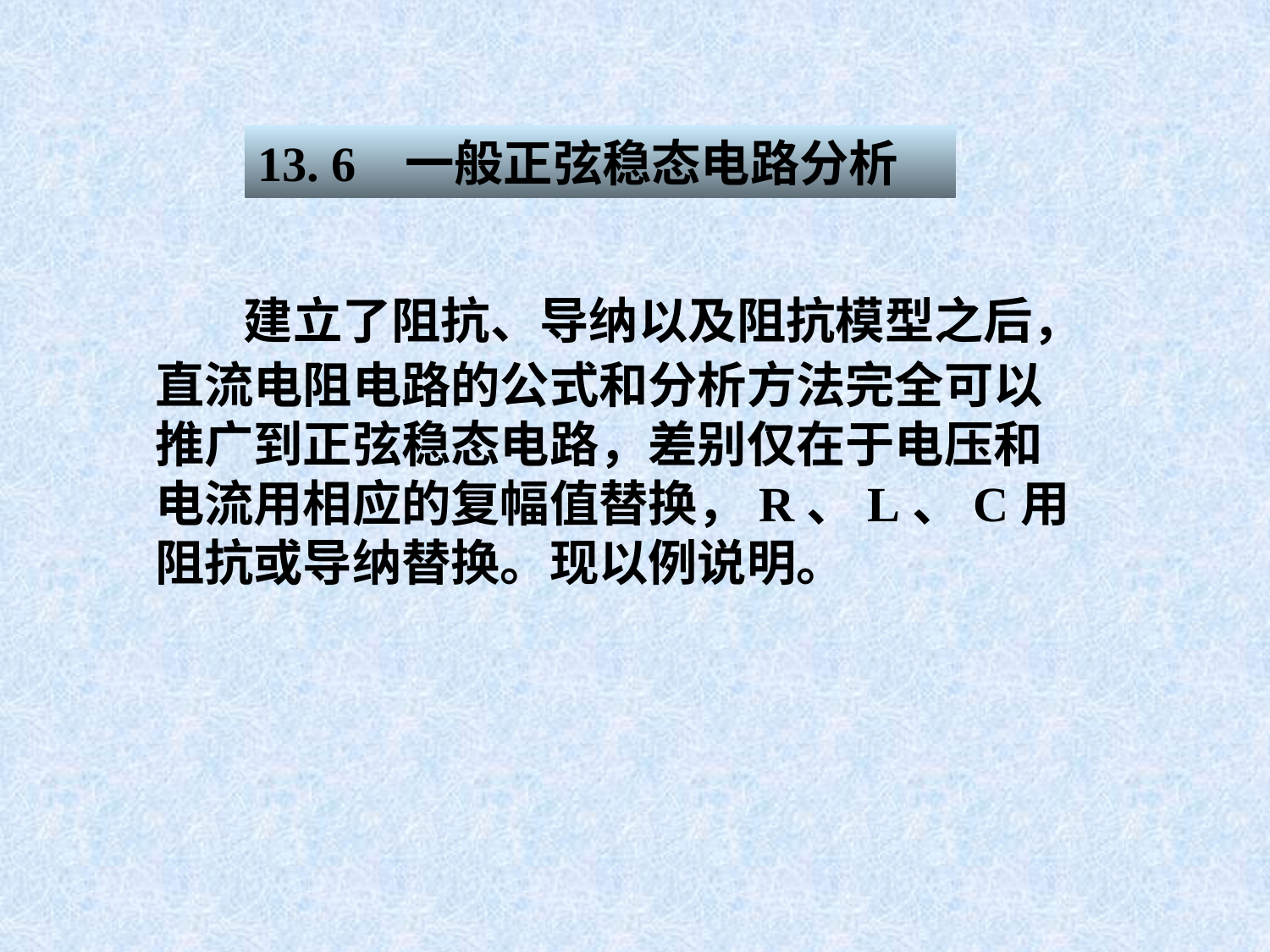

13. 6   一般正弦稳态电路分析
    建立了阻抗、导纳以及阻抗模型之后，直流电阻电路的公式和分析方法完全可以推广到正弦稳态电路，差别仅在于电压和电流用相应的复幅值替换，R、L、C用阻抗或导纳替换。现以例说明。